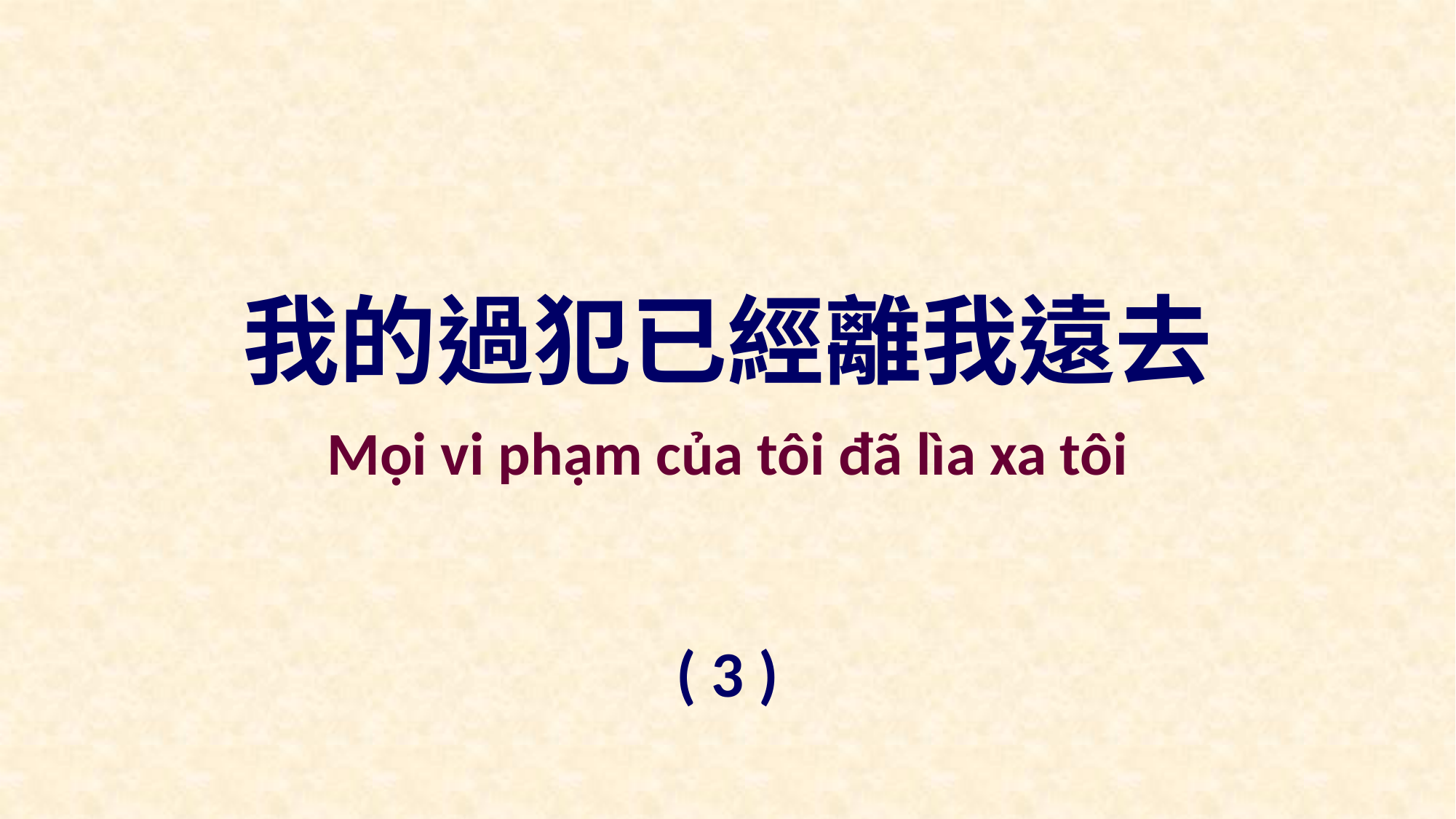

我的過犯已經離我遠去
Mọi vi phạm của tôi đã lìa xa tôi
( 3 )